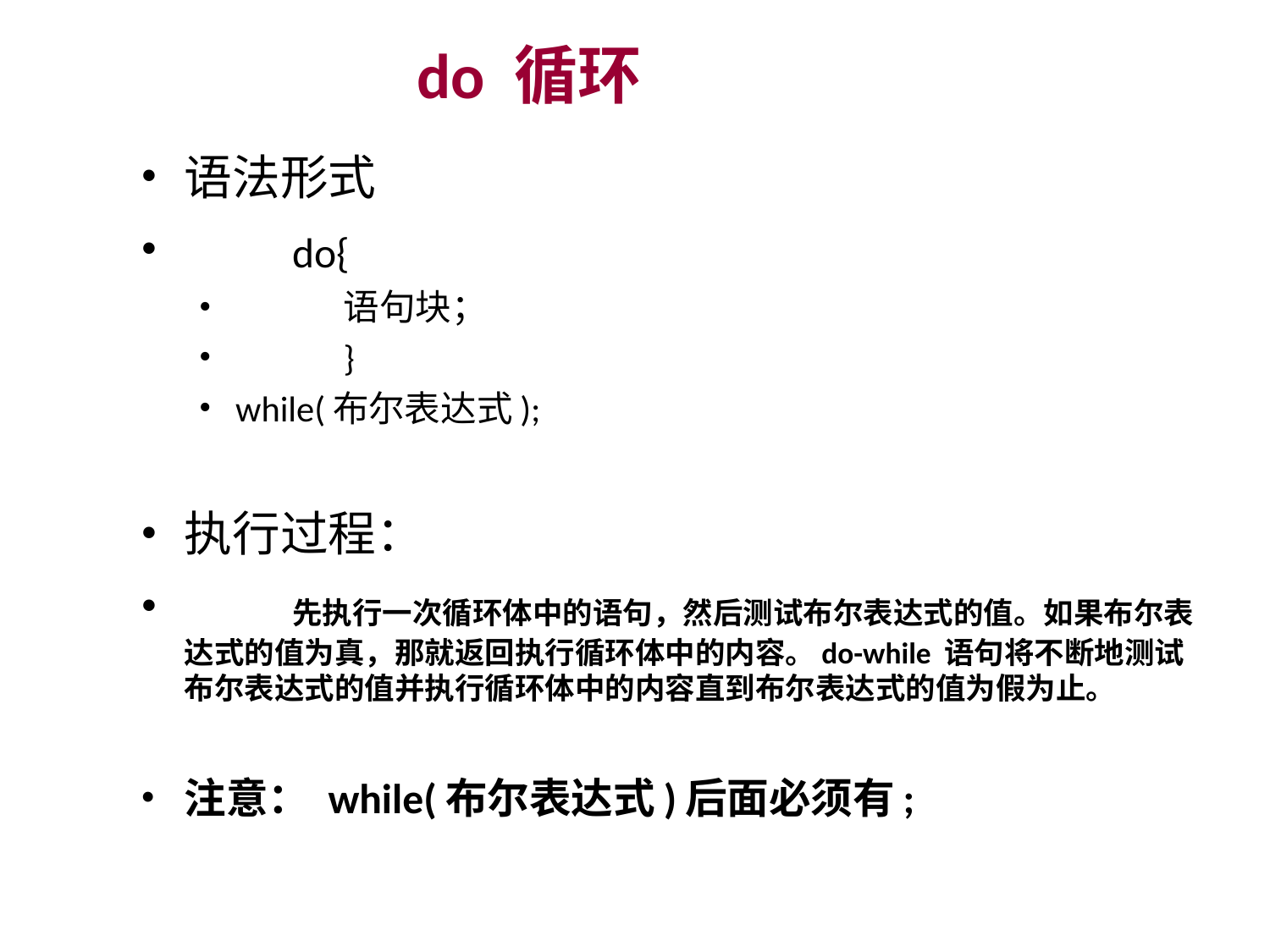

do 循环
语法形式
	do{
	语句块；
	}
while(布尔表达式);

执行过程：
	先执行一次循环体中的语句，然后测试布尔表达式的值。如果布尔表达式的值为真，那就返回执行循环体中的内容。do-while 语句将不断地测试布尔表达式的值并执行循环体中的内容直到布尔表达式的值为假为止。

注意： while(布尔表达式)后面必须有;